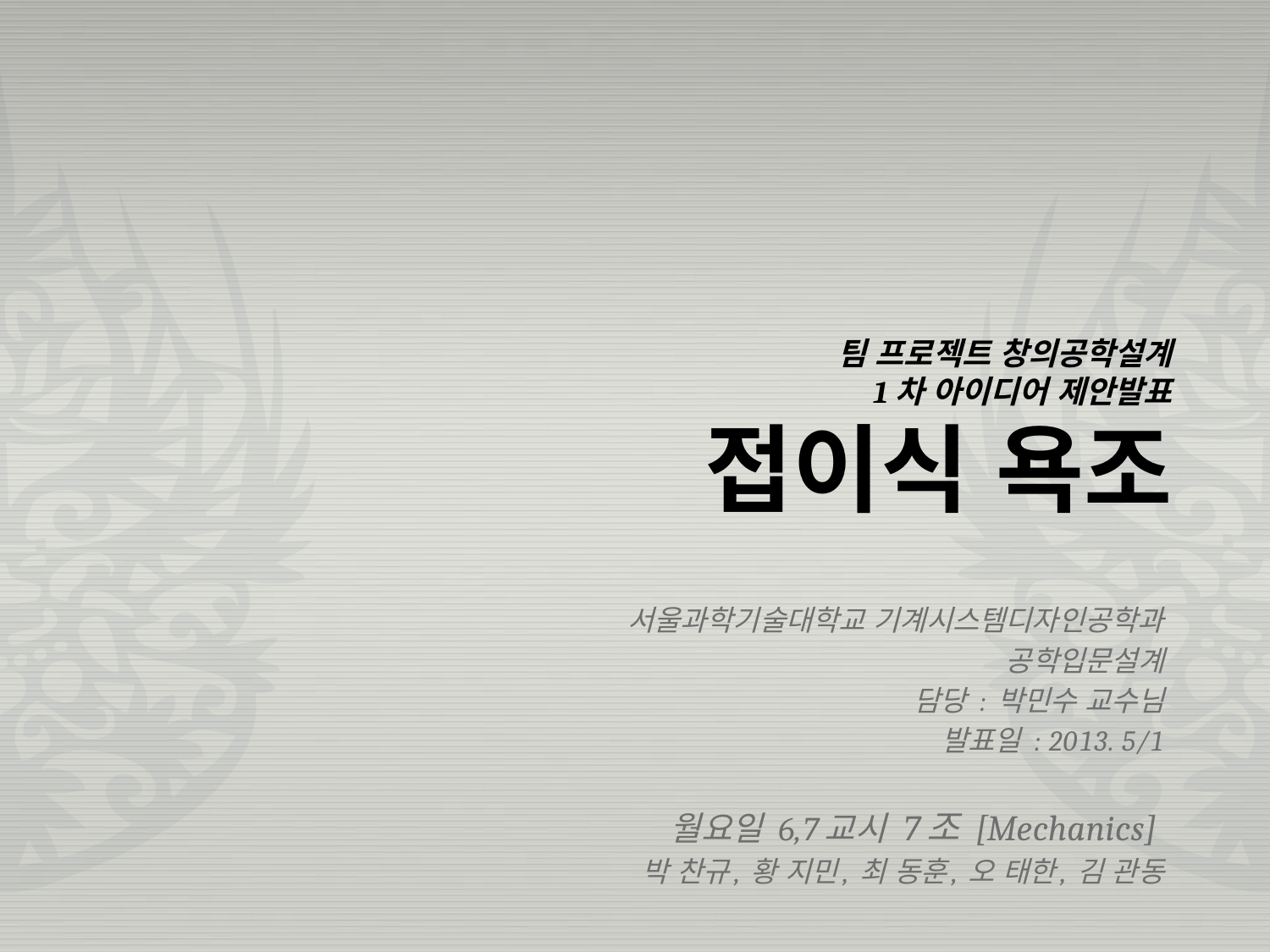

# 팀 프로젝트 창의공학설계 1차 아이디어 제안발표 접이식 욕조
서울과학기술대학교 기계시스템디자인공학과
공학입문설계
담당 : 박민수 교수님
발표일 : 2013. 5/1

월요일 6,7교시 7조 [Mechanics]
박 찬규, 황 지민, 최 동훈, 오 태한, 김 관동